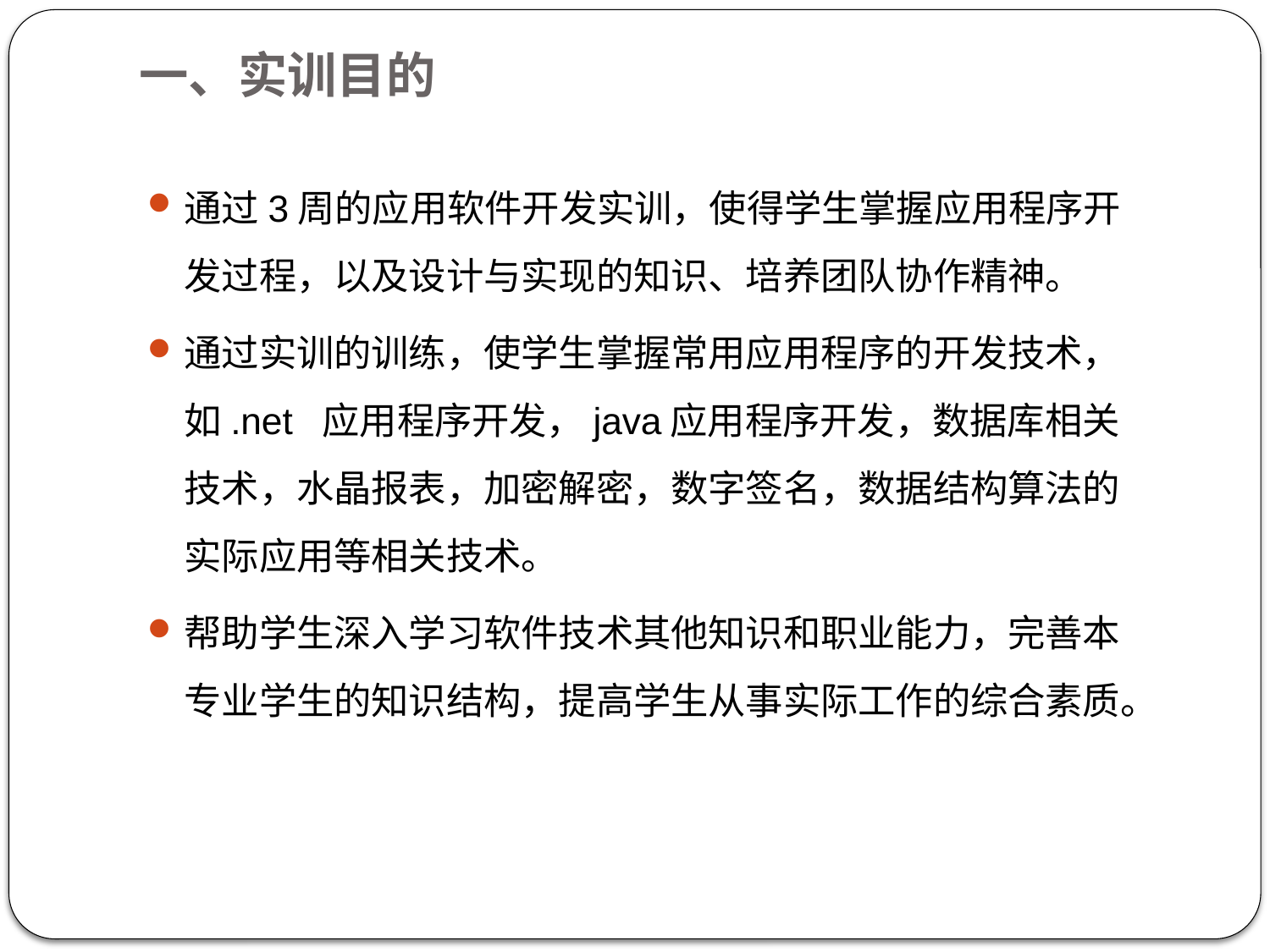

# 一、实训目的
通过3周的应用软件开发实训，使得学生掌握应用程序开发过程，以及设计与实现的知识、培养团队协作精神。
通过实训的训练，使学生掌握常用应用程序的开发技术，如.net  应用程序开发，java应用程序开发，数据库相关技术，水晶报表，加密解密，数字签名，数据结构算法的实际应用等相关技术。
帮助学生深入学习软件技术其他知识和职业能力，完善本专业学生的知识结构，提高学生从事实际工作的综合素质。